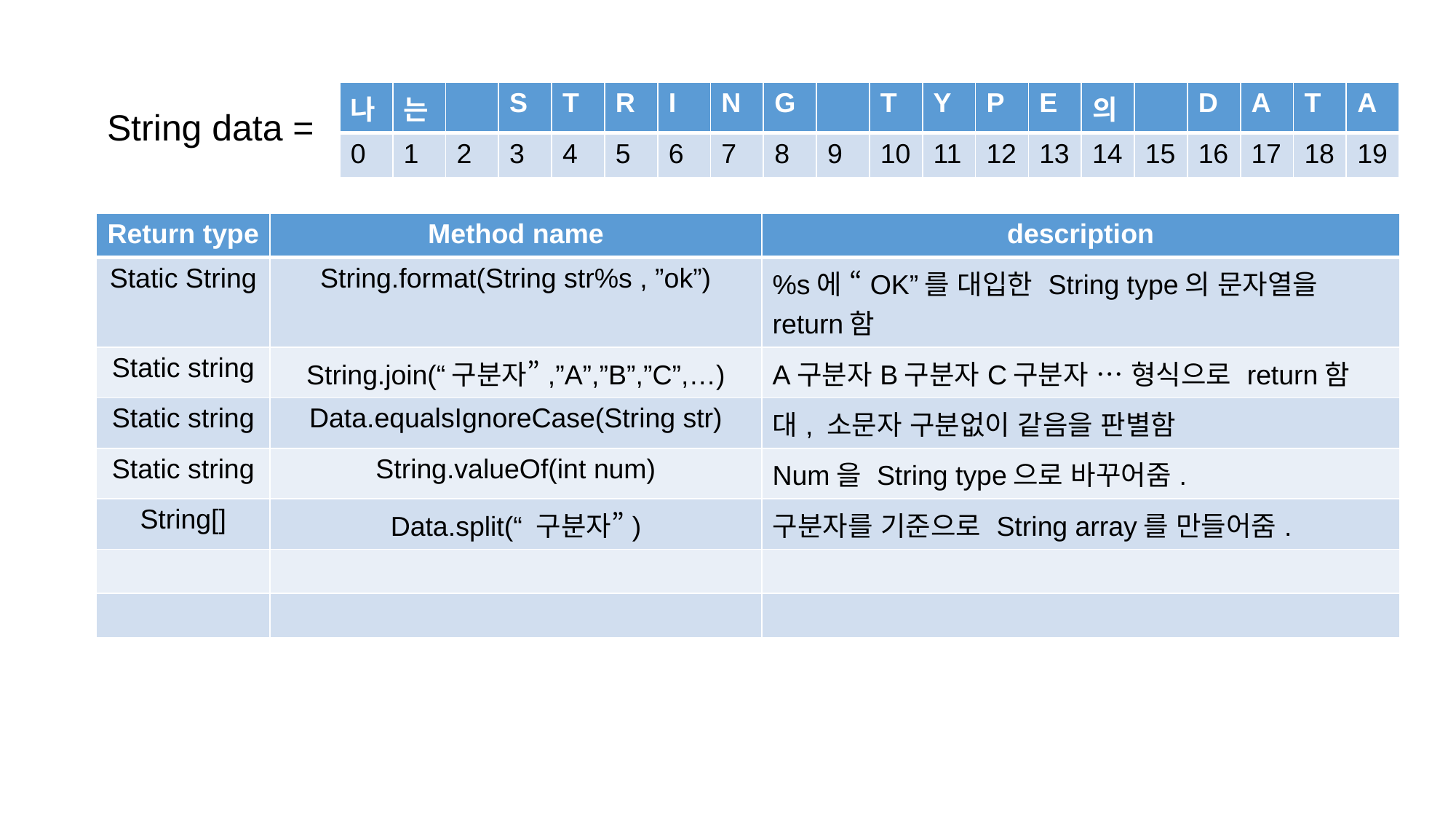

| 나 | 는 |  | S | T | R | I | N | G |  | T | Y | P | E | 의 |  | D | A | T | A |
| --- | --- | --- | --- | --- | --- | --- | --- | --- | --- | --- | --- | --- | --- | --- | --- | --- | --- | --- | --- |
| 0 | 1 | 2 | 3 | 4 | 5 | 6 | 7 | 8 | 9 | 10 | 11 | 12 | 13 | 14 | 15 | 16 | 17 | 18 | 19 |
String data =
| Return type | Method name | description |
| --- | --- | --- |
| Static String | String.format(String str%s , ”ok”) | %s에 “OK”를 대입한 String type의 문자열을 return함 |
| Static string | String.join(“구분자”,”A”,”B”,”C”,…) | A구분자B구분자C구분자 … 형식으로 return함 |
| Static string | Data.equalsIgnoreCase(String str) | 대, 소문자 구분없이 같음을 판별함 |
| Static string | String.valueOf(int num) | Num을 String type으로 바꾸어줌. |
| String[] | Data.split(“ 구분자”) | 구분자를 기준으로 String array를 만들어줌. |
|  |  |  |
|  |  |  |